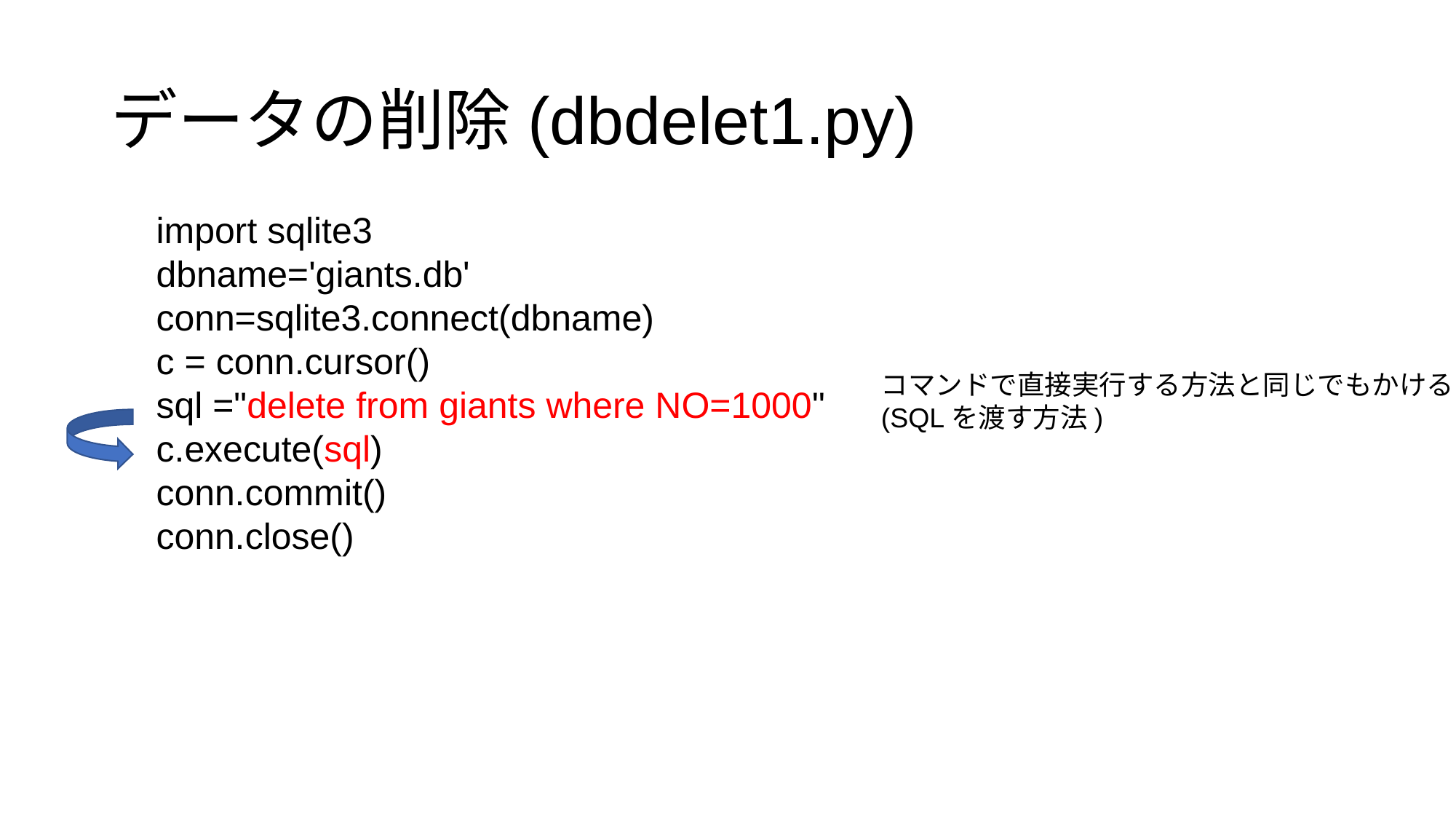

# データの削除(dbdelet1.py)
import sqlite3
dbname='giants.db'
conn=sqlite3.connect(dbname)
c = conn.cursor()
sql ="delete from giants where NO=1000"
c.execute(sql)
conn.commit()
conn.close()
コマンドで直接実行する方法と同じでもかける
(SQLを渡す方法)